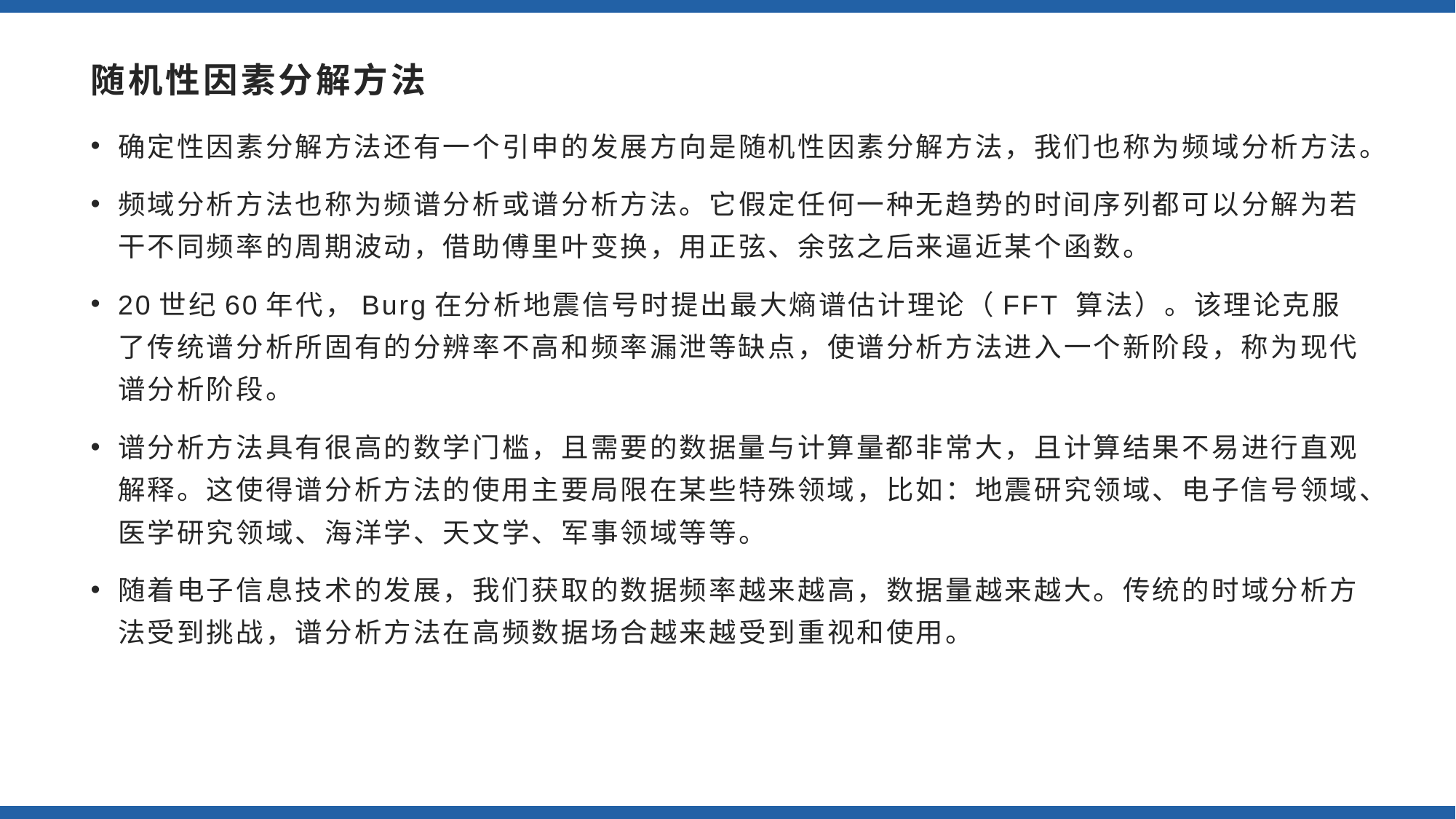

# 随机性因素分解方法
确定性因素分解方法还有一个引申的发展方向是随机性因素分解方法，我们也称为频域分析方法。
频域分析方法也称为频谱分析或谱分析方法。它假定任何一种无趋势的时间序列都可以分解为若干不同频率的周期波动，借助傅里叶变换，用正弦、余弦之后来逼近某个函数。
20世纪60年代，Burg在分析地震信号时提出最大熵谱估计理论（FFT 算法）。该理论克服了传统谱分析所固有的分辨率不高和频率漏泄等缺点，使谱分析方法进入一个新阶段，称为现代谱分析阶段。
谱分析方法具有很高的数学门槛，且需要的数据量与计算量都非常大，且计算结果不易进行直观解释。这使得谱分析方法的使用主要局限在某些特殊领域，比如：地震研究领域、电子信号领域、医学研究领域、海洋学、天文学、军事领域等等。
随着电子信息技术的发展，我们获取的数据频率越来越高，数据量越来越大。传统的时域分析方法受到挑战，谱分析方法在高频数据场合越来越受到重视和使用。